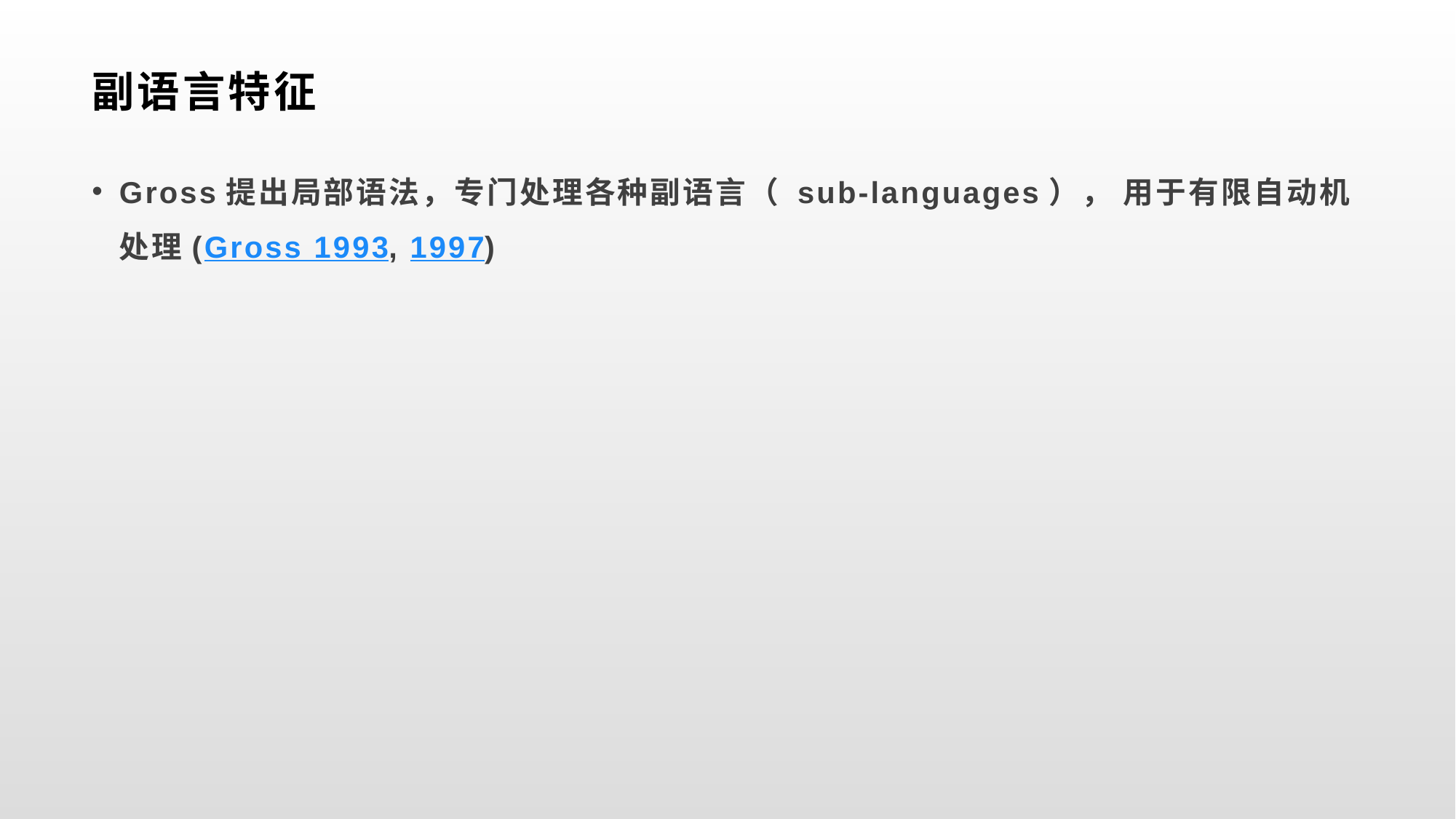

# 副语言特征
Gross提出局部语法，专门处理各种副语言（ sub-languages）， 用于有限自动机处理(Gross 1993, 1997)